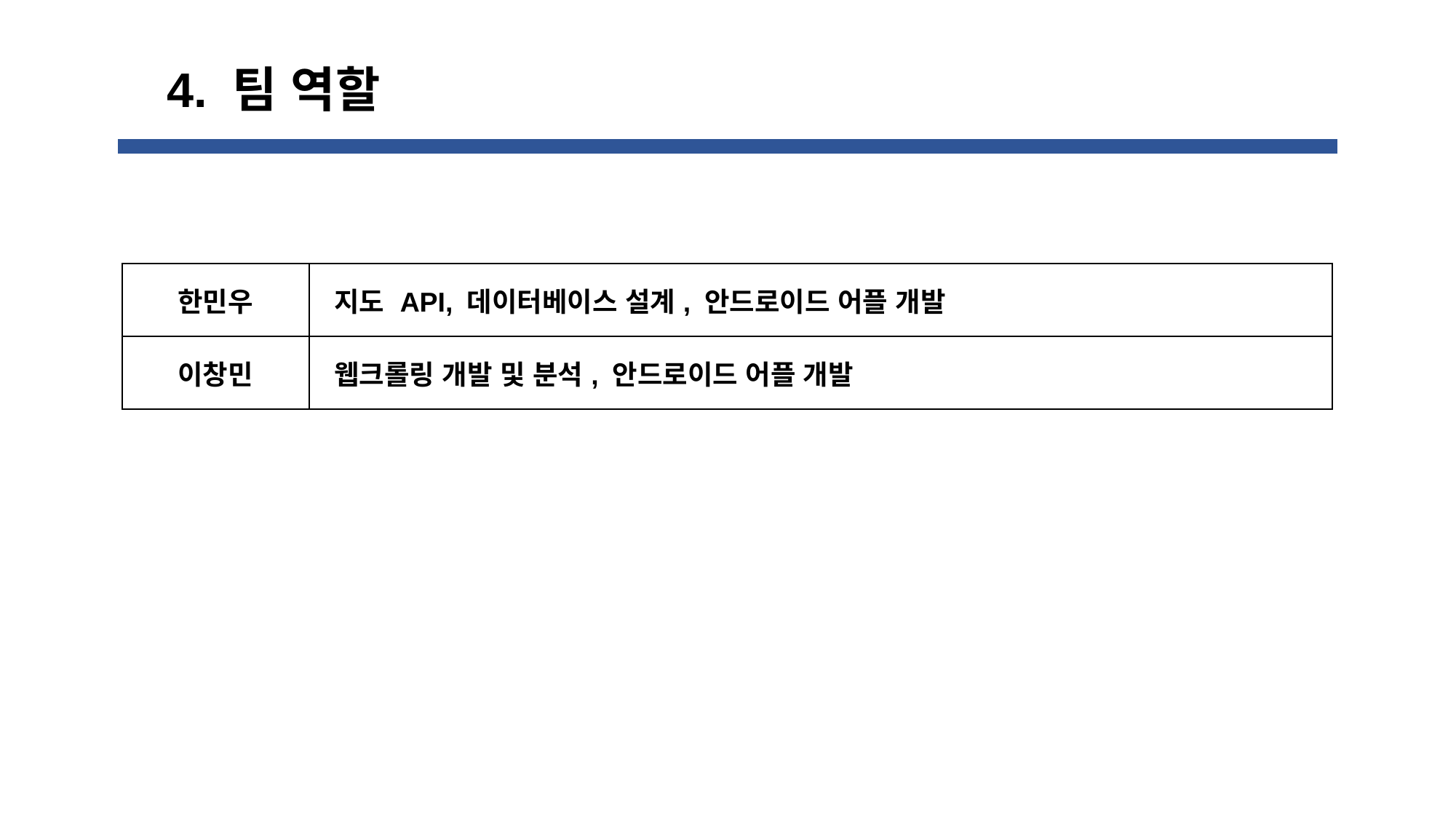

4. 팀 역할
| 한민우 | 지도 API, 데이터베이스 설계, 안드로이드 어플 개발 |
| --- | --- |
| 이창민 | 웹크롤링 개발 및 분석, 안드로이드 어플 개발 |